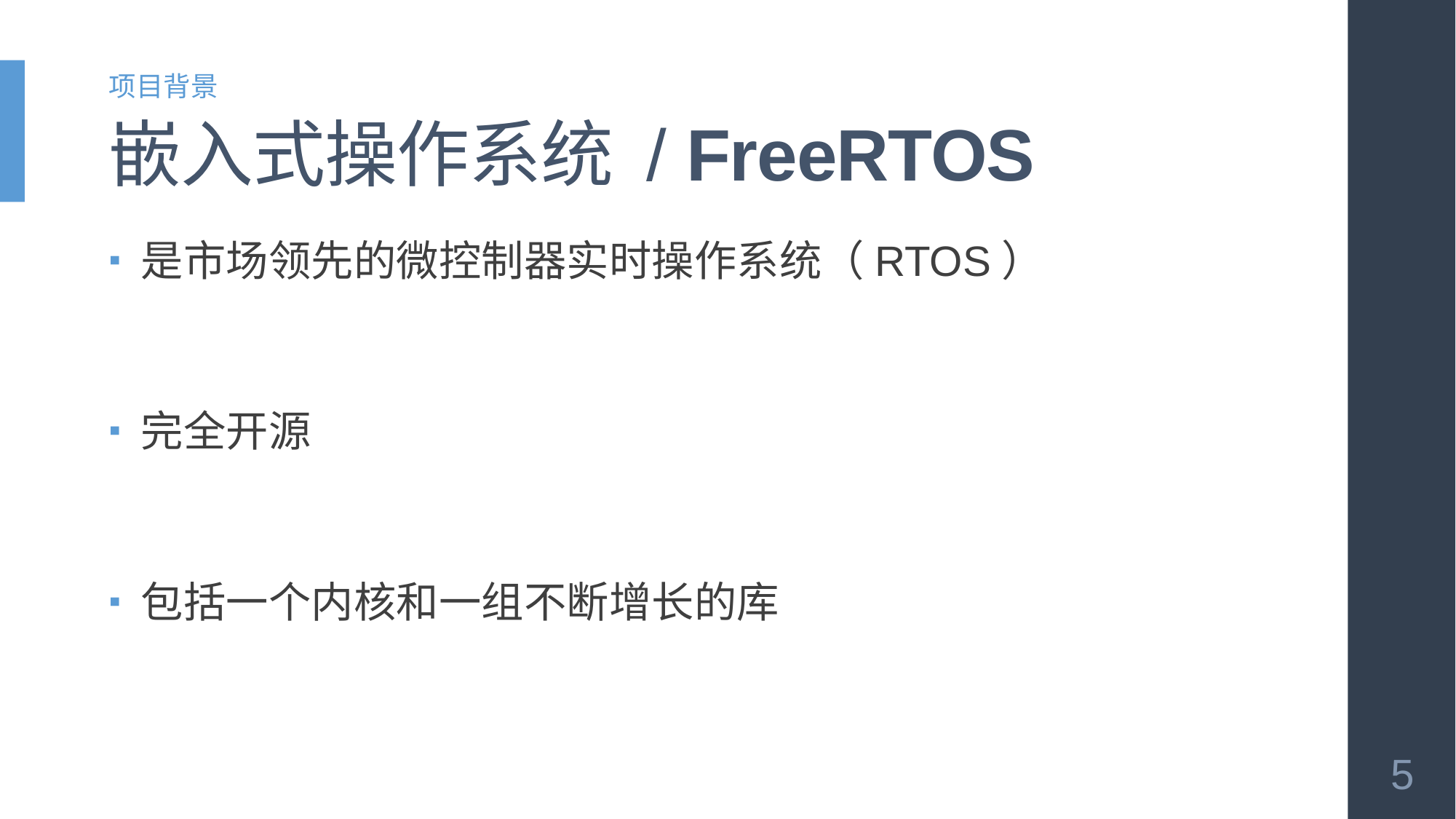

项目背景
# 嵌入式操作系统 / FreeRTOS
是市场领先的微控制器实时操作系统（RTOS）

完全开源

包括一个内核和一组不断增长的库
5